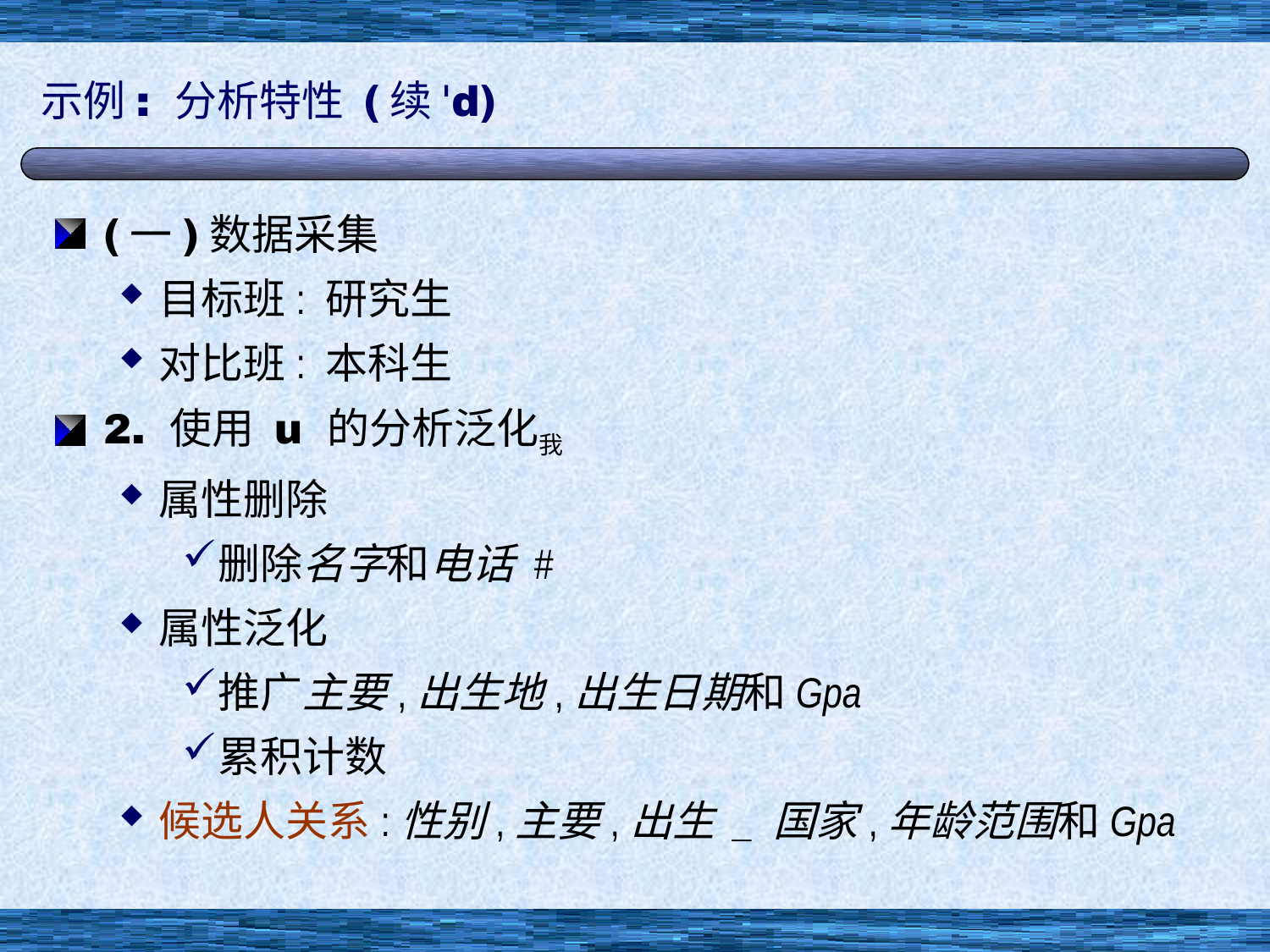

# 示例: 分析特性 (续'd)
(一)数据采集
目标班: 研究生
对比班: 本科生
2. 使用 u 的分析泛化我
属性删除
删除名字和电话 #
属性泛化
推广主要,出生地,出生日期和Gpa
累积计数
候选人关系:性别,主要,出生 _ 国家,年龄范围和Gpa